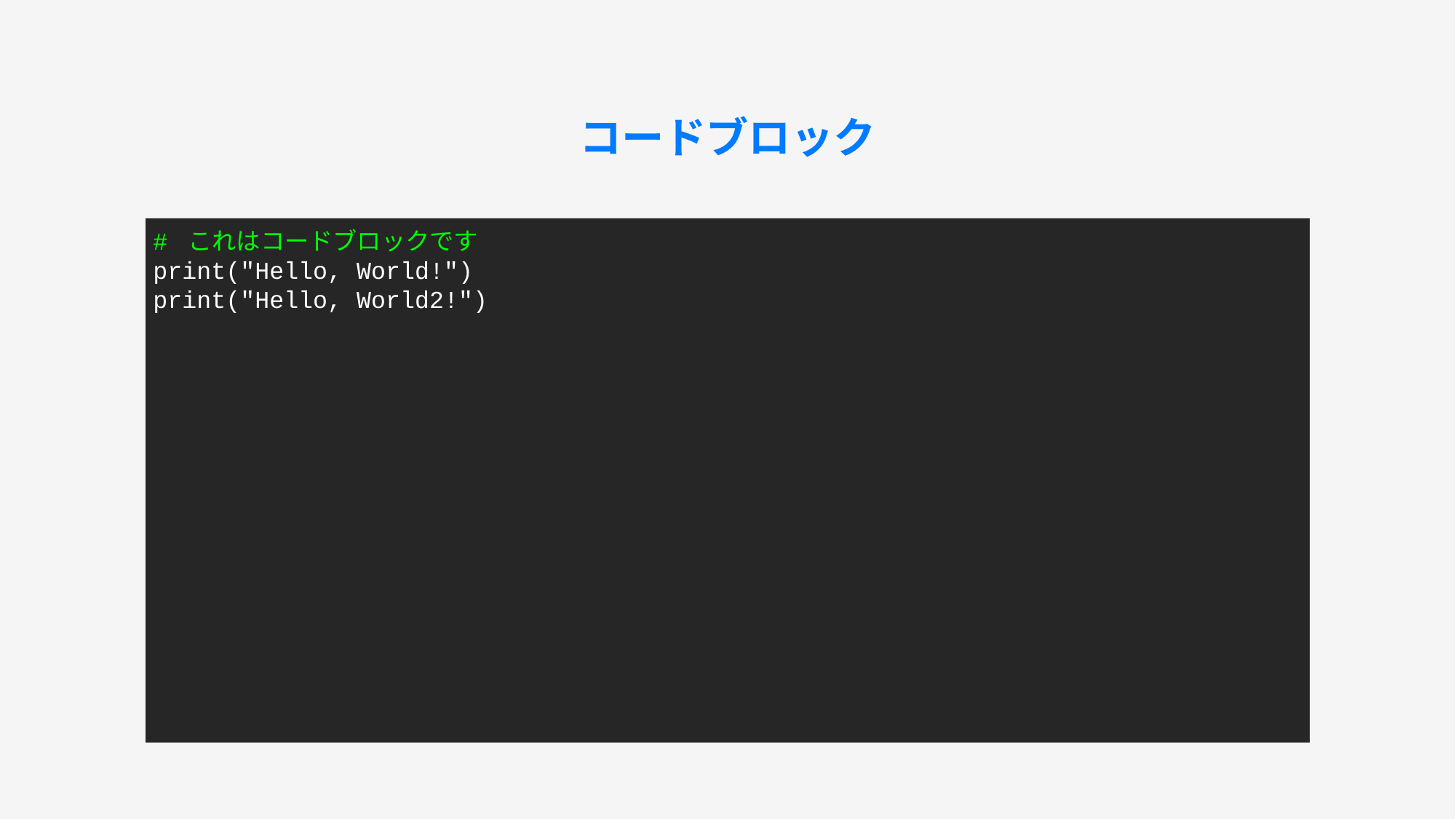

コードブロック
# これはコードブロックです
print("Hello, World!")
print("Hello, World2!")